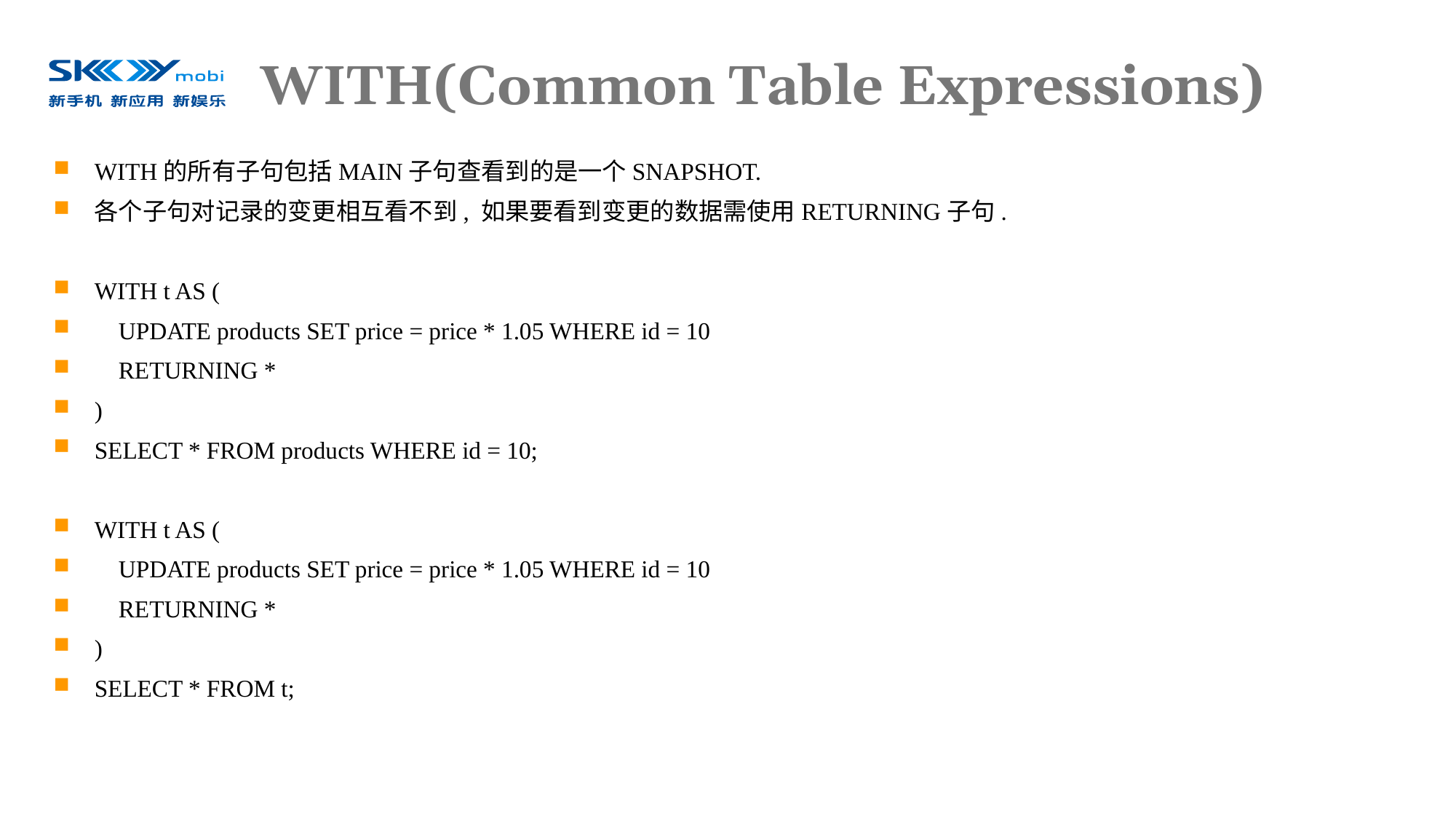

# WITH(Common Table Expressions)
WITH的所有子句包括MAIN子句查看到的是一个SNAPSHOT.
各个子句对记录的变更相互看不到, 如果要看到变更的数据需使用RETURNING子句.

WITH t AS (
    UPDATE products SET price = price * 1.05 WHERE id = 10
    RETURNING *
)
SELECT * FROM products WHERE id = 10;

WITH t AS (
    UPDATE products SET price = price * 1.05 WHERE id = 10
    RETURNING *
)
SELECT * FROM t;